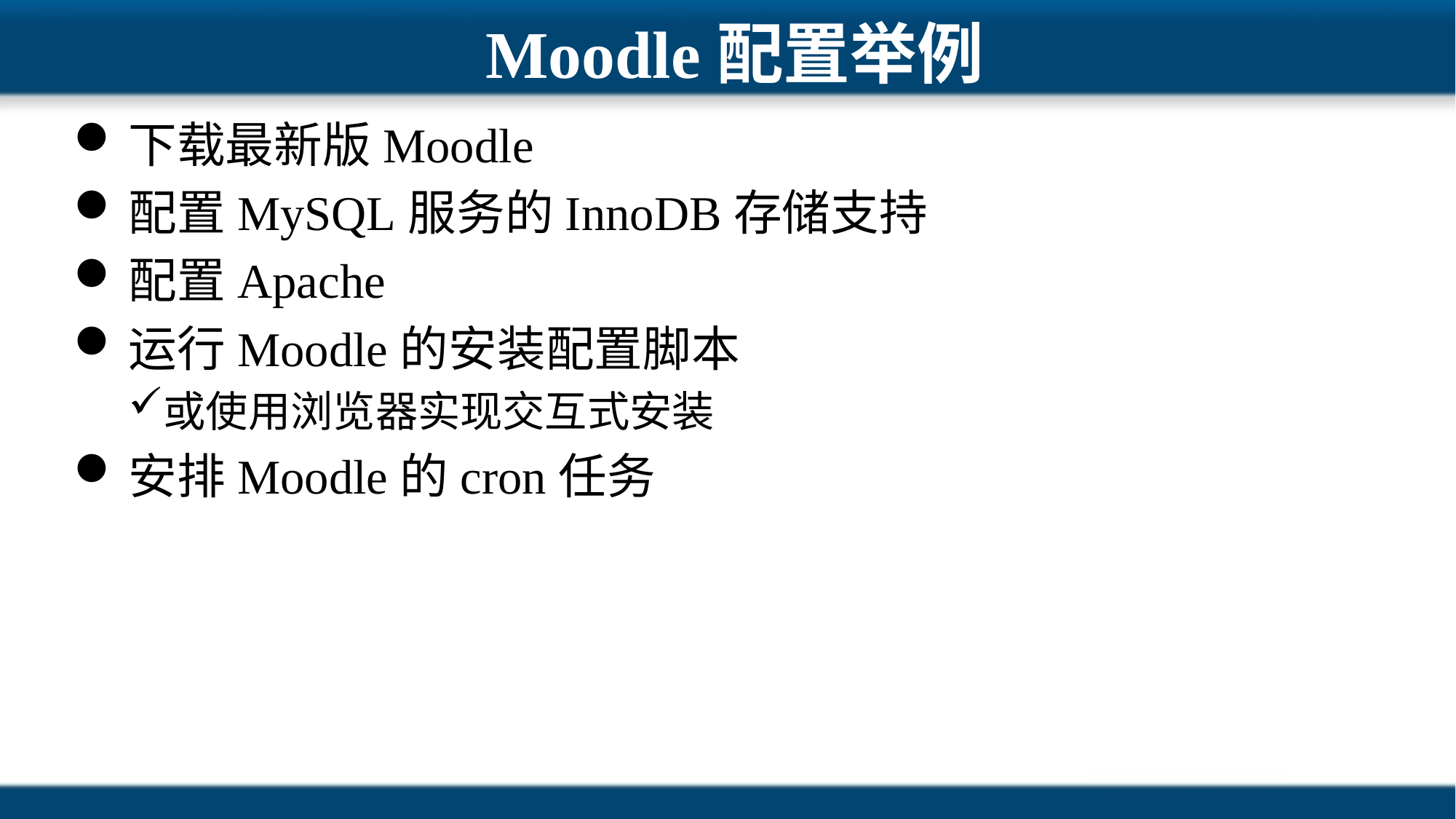

# Moodle配置举例
下载最新版Moodle
配置MySQL服务的InnoDB存储支持
配置Apache
运行Moodle的安装配置脚本
或使用浏览器实现交互式安装
安排Moodle的cron任务